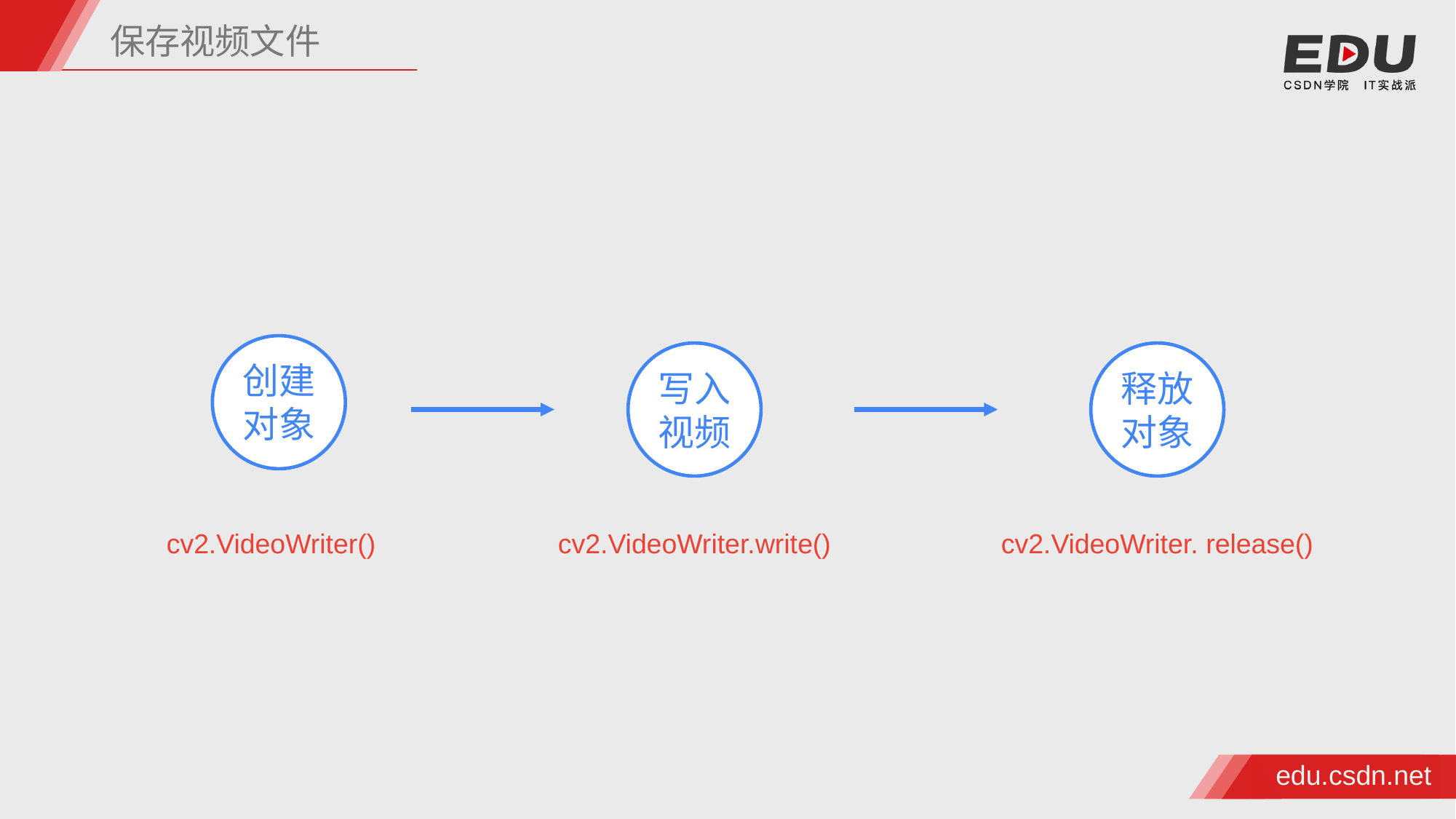

保存视频文件

写入视频
释放对象
创建
对象
cv2.VideoWriter()
cv2.VideoWriter.write()
cv2.VideoWriter. release()